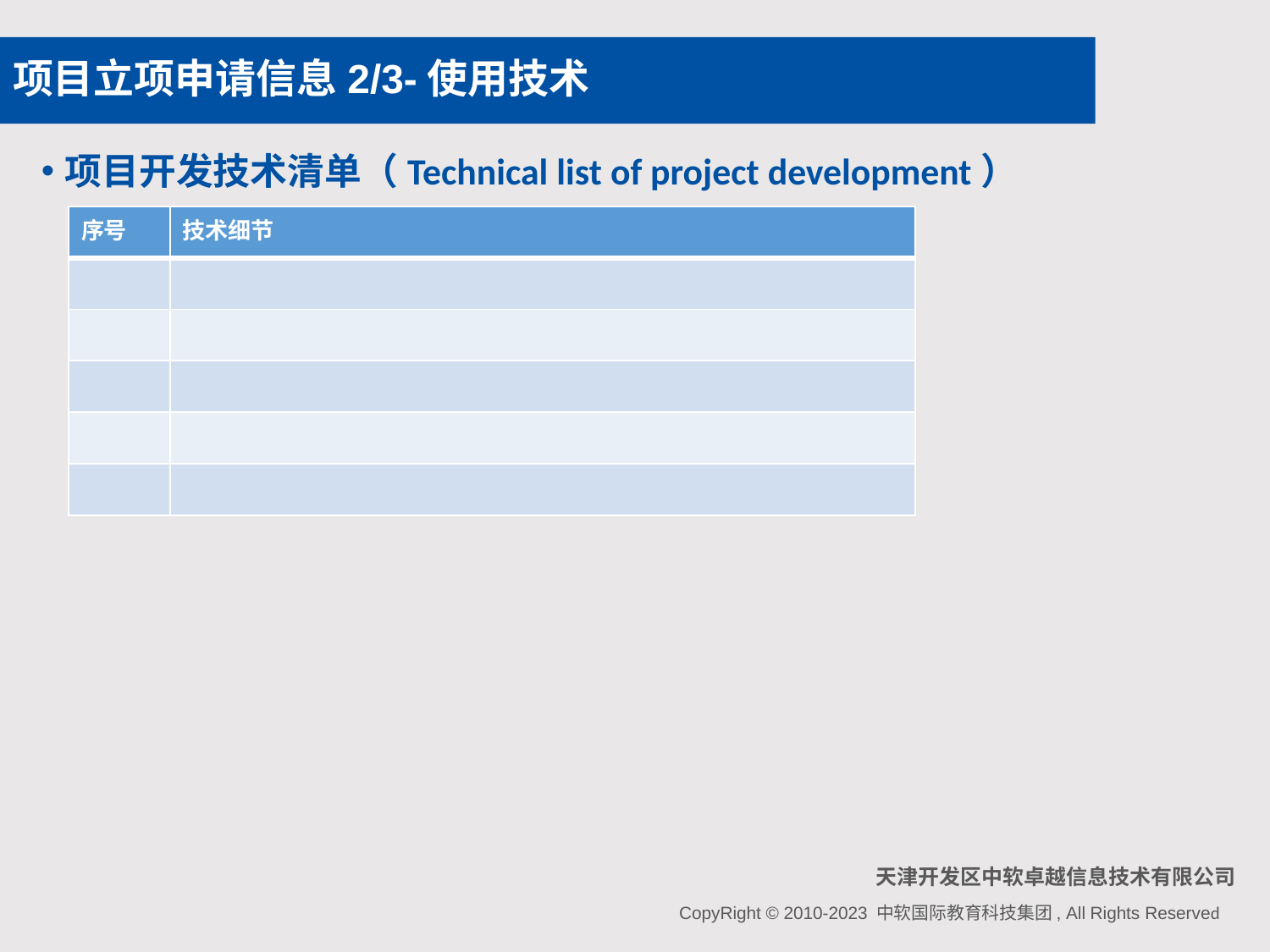

# 项目立项申请信息2/3-使用技术
项目开发技术清单（Technical list of project development）

| 序号 | 技术细节 |
| --- | --- |
|  |  |
|  |  |
|  |  |
|  |  |
|  |  |